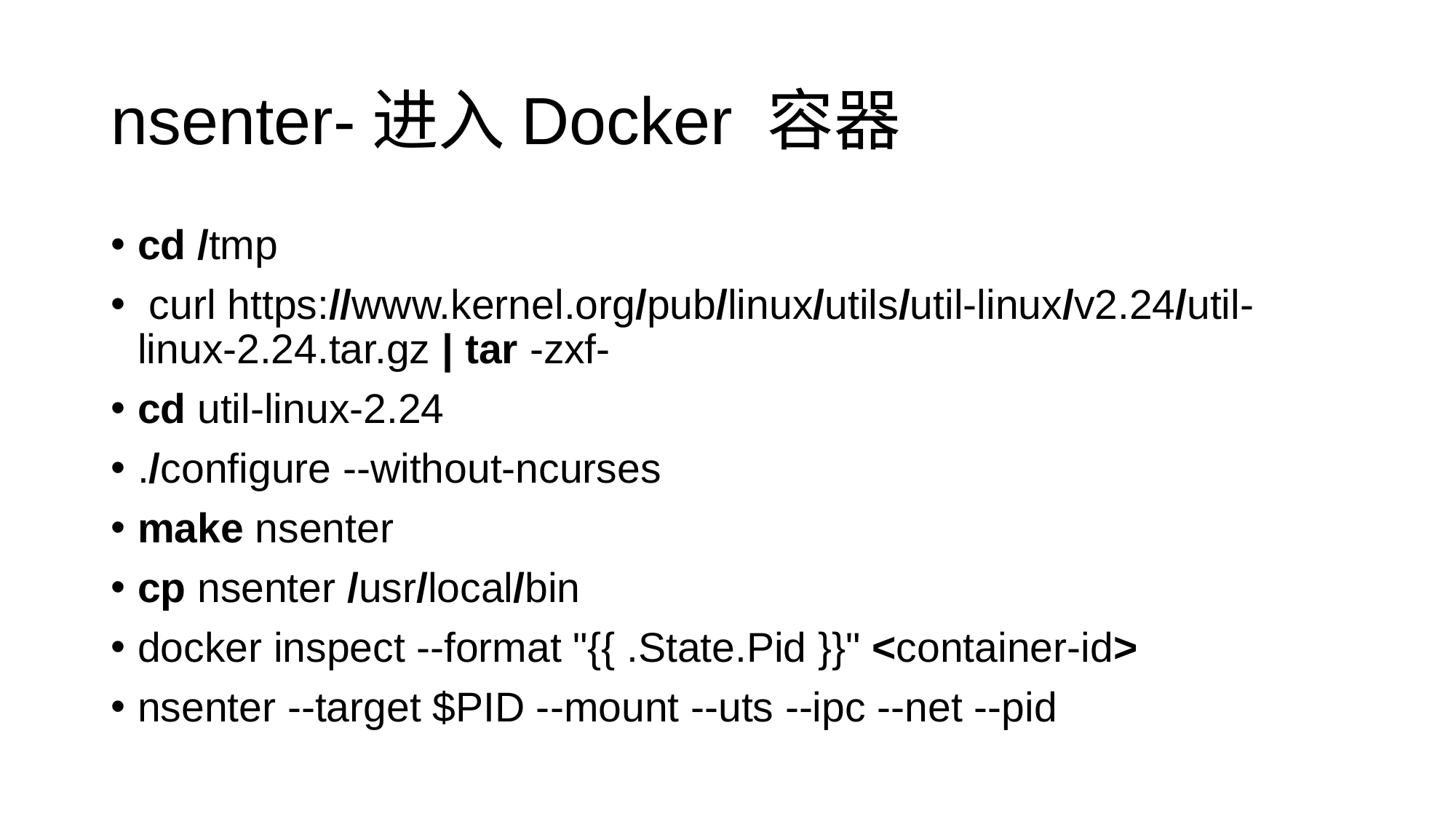

# nsenter-进入Docker 容器
cd /tmp
 curl https://www.kernel.org/pub/linux/utils/util-linux/v2.24/util-linux-2.24.tar.gz | tar -zxf-
cd util-linux-2.24
./configure --without-ncurses
make nsenter
cp nsenter /usr/local/bin
docker inspect --format "{{ .State.Pid }}" <container-id>
nsenter --target $PID --mount --uts --ipc --net --pid